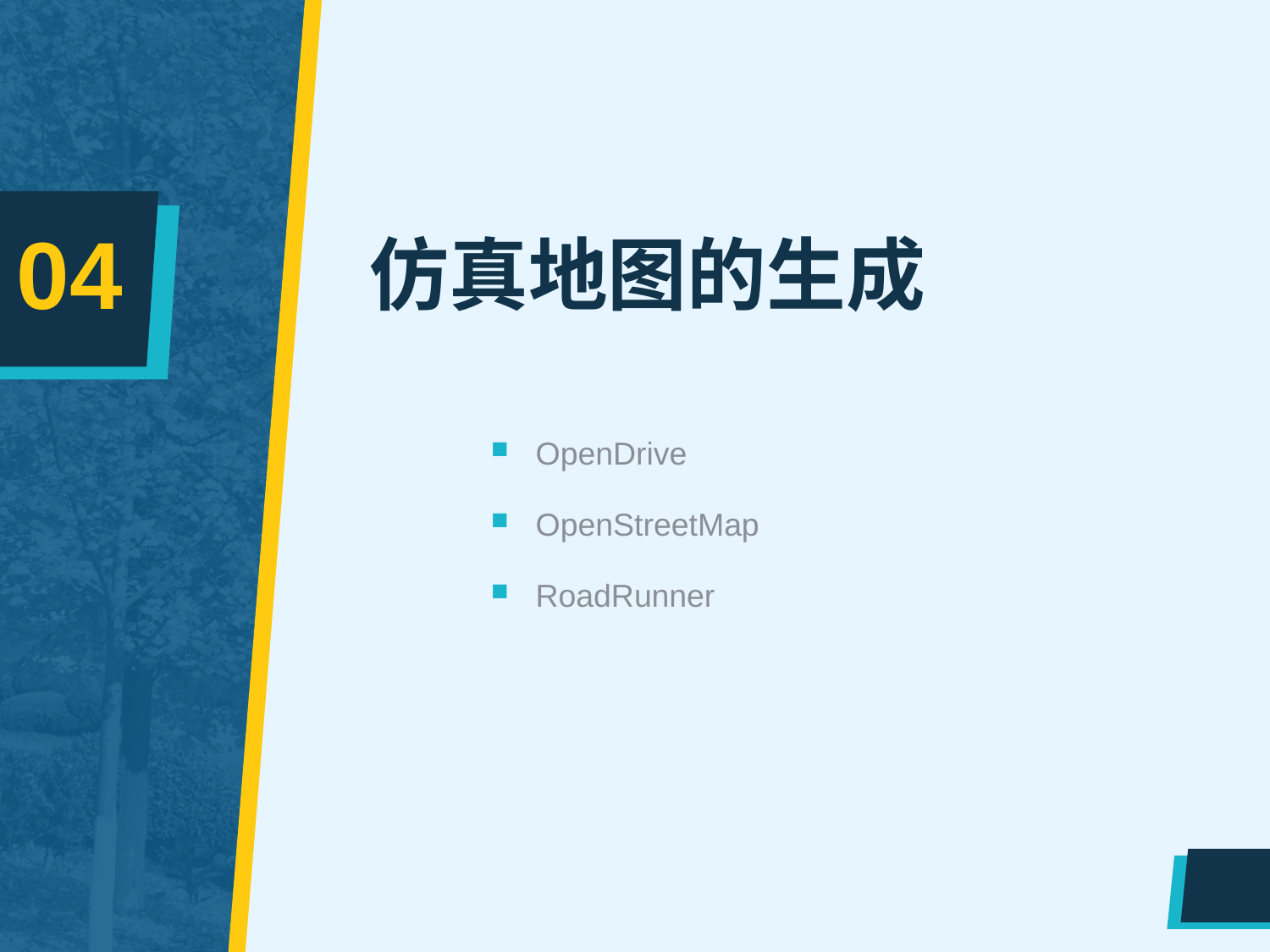

# 仿真地图的生成
04
OpenDrive
OpenStreetMap
RoadRunner
22